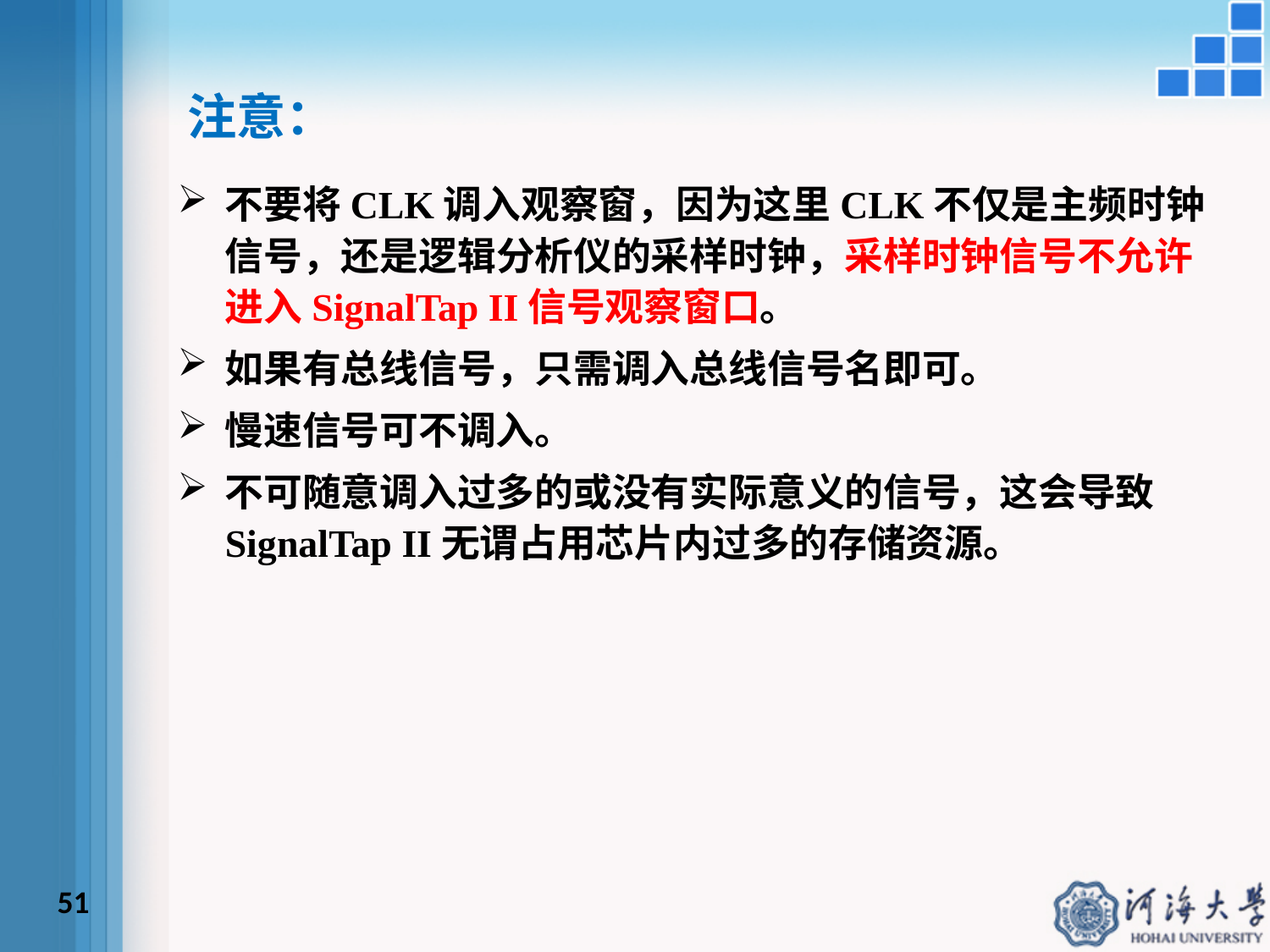

注意：
不要将CLK调入观察窗，因为这里CLK不仅是主频时钟信号，还是逻辑分析仪的采样时钟，采样时钟信号不允许进入SignalTap II信号观察窗口。
如果有总线信号，只需调入总线信号名即可。
慢速信号可不调入。
不可随意调入过多的或没有实际意义的信号，这会导致SignalTap II无谓占用芯片内过多的存储资源。
51